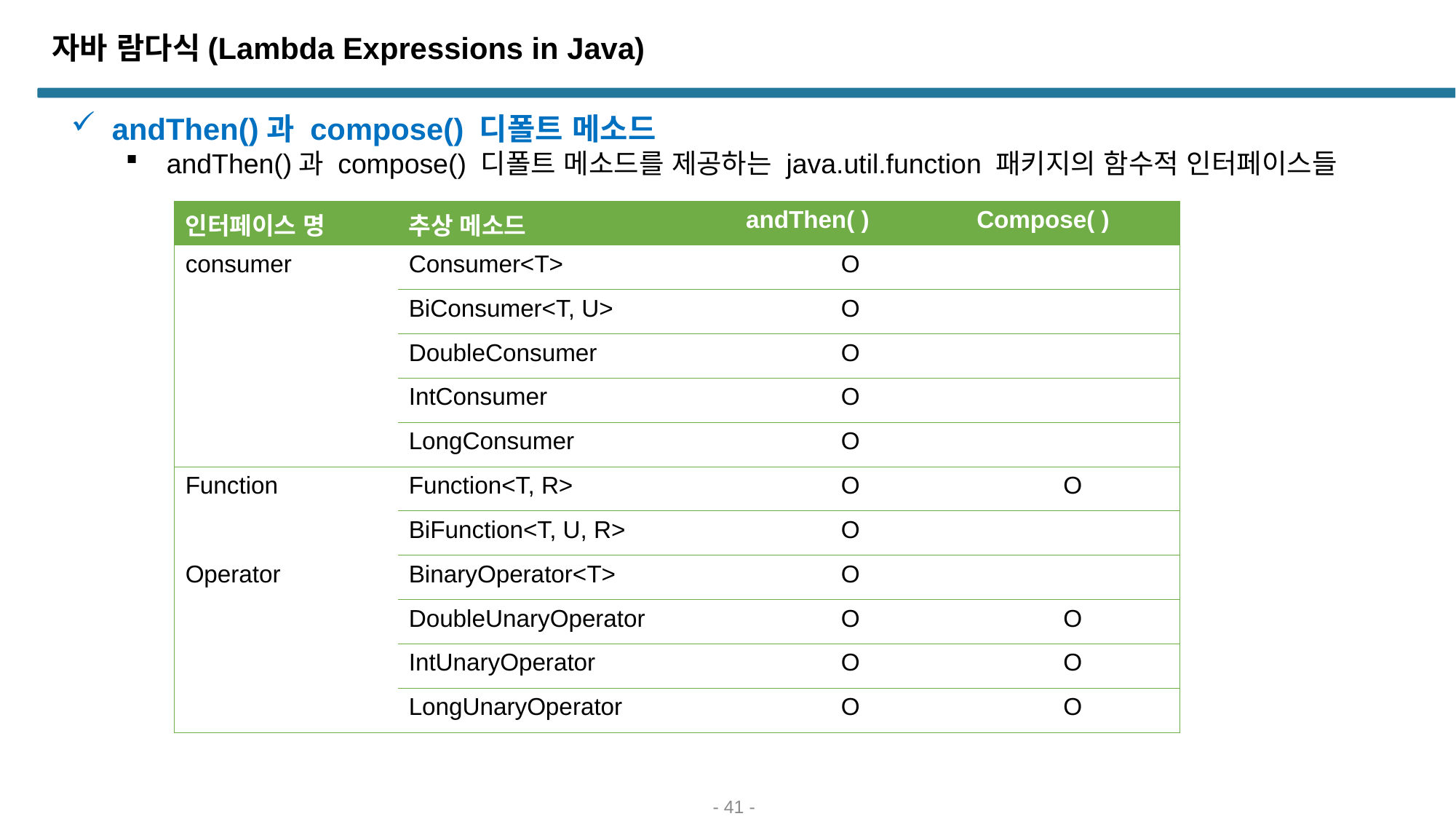

# 자바 람다식(Lambda Expressions in Java)
andThen()과 compose() 디폴트 메소드
andThen()과 compose() 디폴트 메소드를 제공하는 java.util.function 패키지의 함수적 인터페이스들
| 인터페이스 명 | 추상 메소드 | andThen( ) | Compose( ) |
| --- | --- | --- | --- |
| consumer | Consumer<T> | O |  |
|  | BiConsumer<T, U> | O |  |
|  | DoubleConsumer | O |  |
|  | IntConsumer | O |  |
|  | LongConsumer | O |  |
| Function | Function<T, R> | O | O |
|  | BiFunction<T, U, R> | O |  |
| Operator | BinaryOperator<T> | O |  |
|  | DoubleUnaryOperator | O | O |
|  | IntUnaryOperator | O | O |
|  | LongUnaryOperator | O | O |
- 41 -